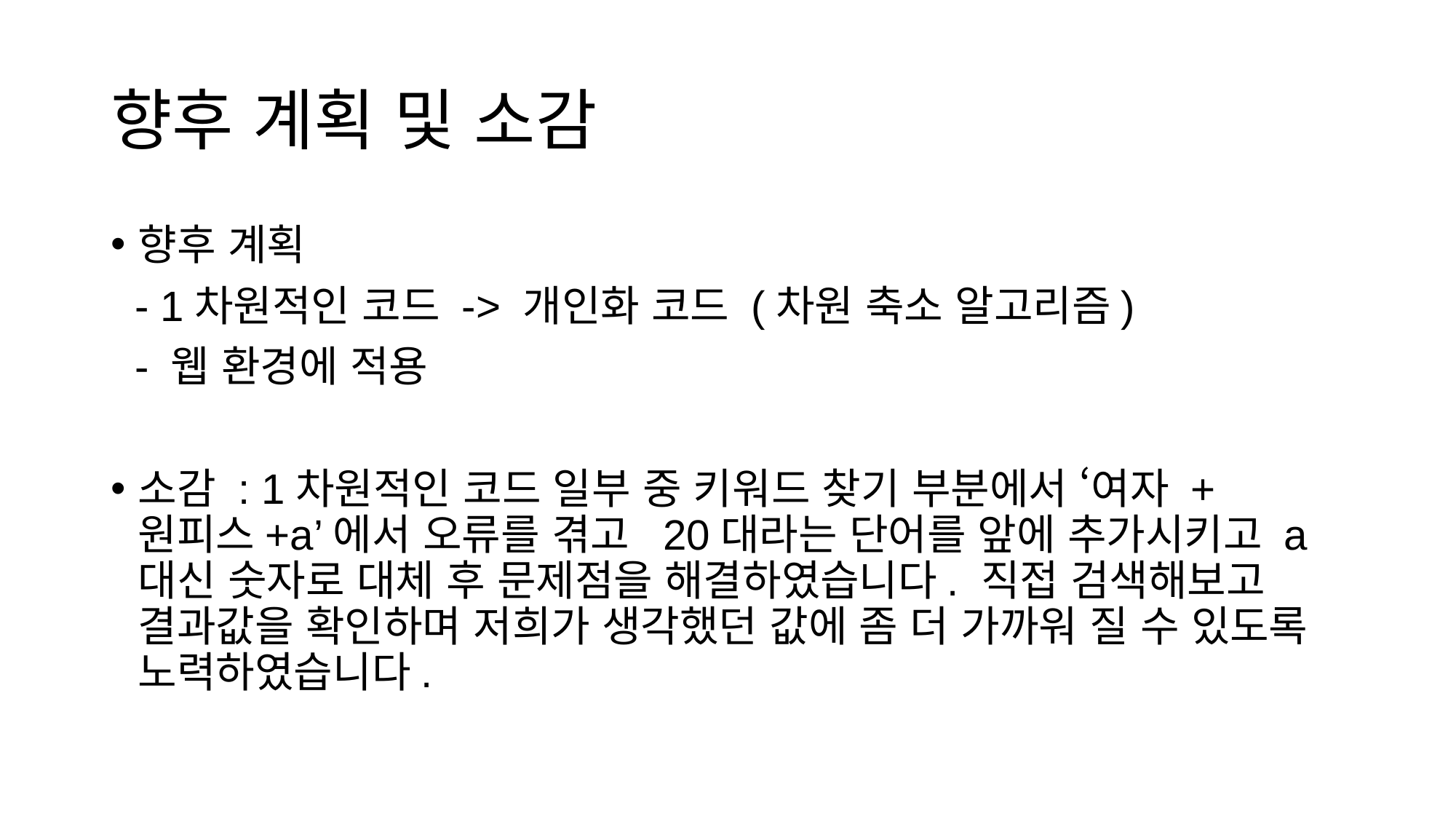

# 향후 계획 및 소감
향후 계획
  - 1차원적인 코드 -> 개인화 코드 (차원 축소 알고리즘)
  - 웹 환경에 적용

소감 : 1차원적인 코드 일부 중 키워드 찾기 부분에서 ‘여자 + 원피스+a’에서 오류를 겪고  20대라는 단어를 앞에 추가시키고 a대신 숫자로 대체 후 문제점을 해결하였습니다. 직접 검색해보고 결과값을 확인하며 저희가 생각했던 값에 좀 더 가까워 질 수 있도록 노력하였습니다.